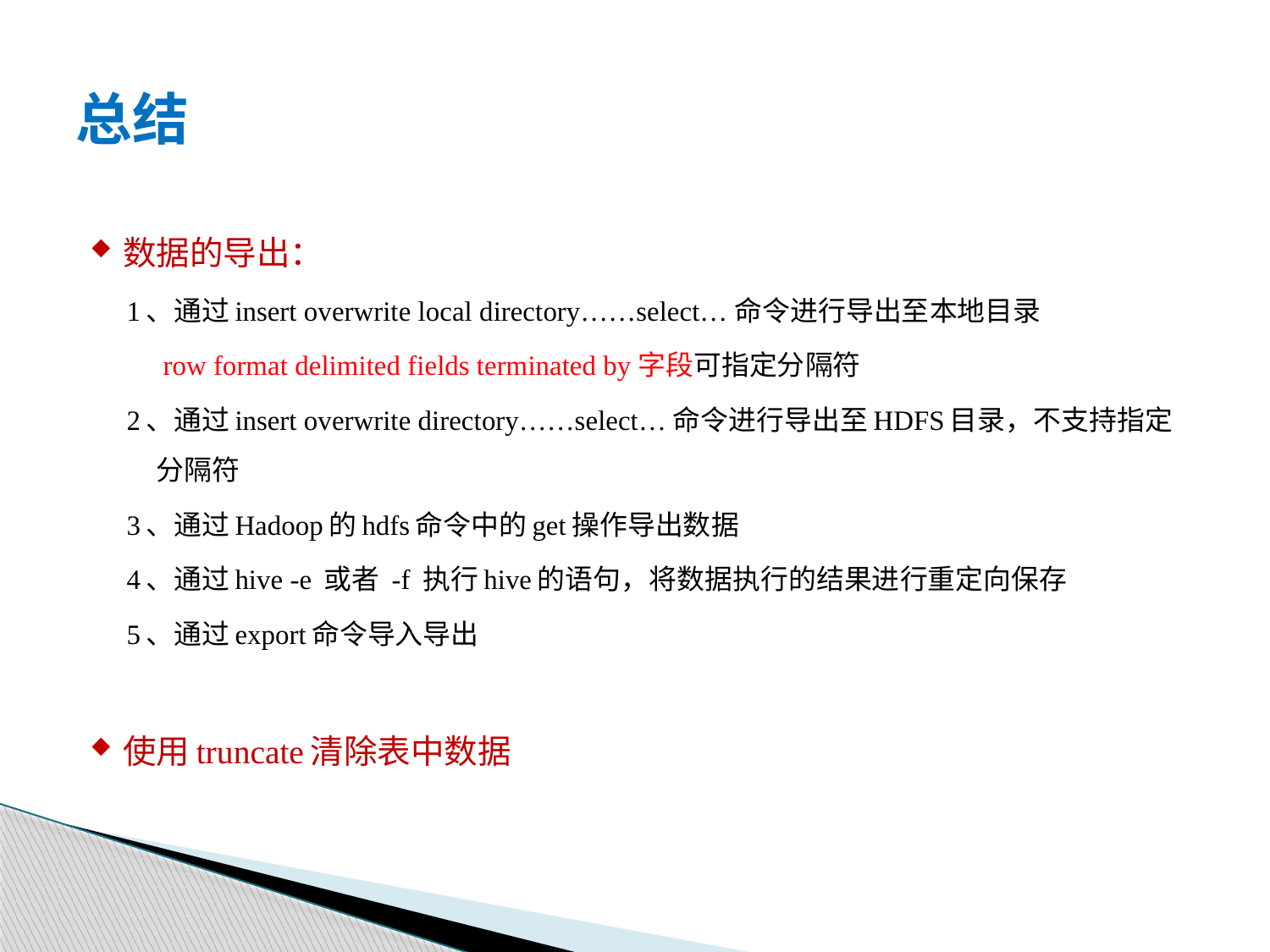

# 总结
数据的导出：
1、通过insert overwrite local directory……select…命令进行导出至本地目录
	 row format delimited fields terminated by字段可指定分隔符
2、通过insert overwrite directory……select…命令进行导出至HDFS目录，不支持指定分隔符
3、通过Hadoop的hdfs命令中的get操作导出数据
4、通过hive -e 或者 -f 执行hive的语句，将数据执行的结果进行重定向保存
5、通过export命令导入导出

使用truncate清除表中数据